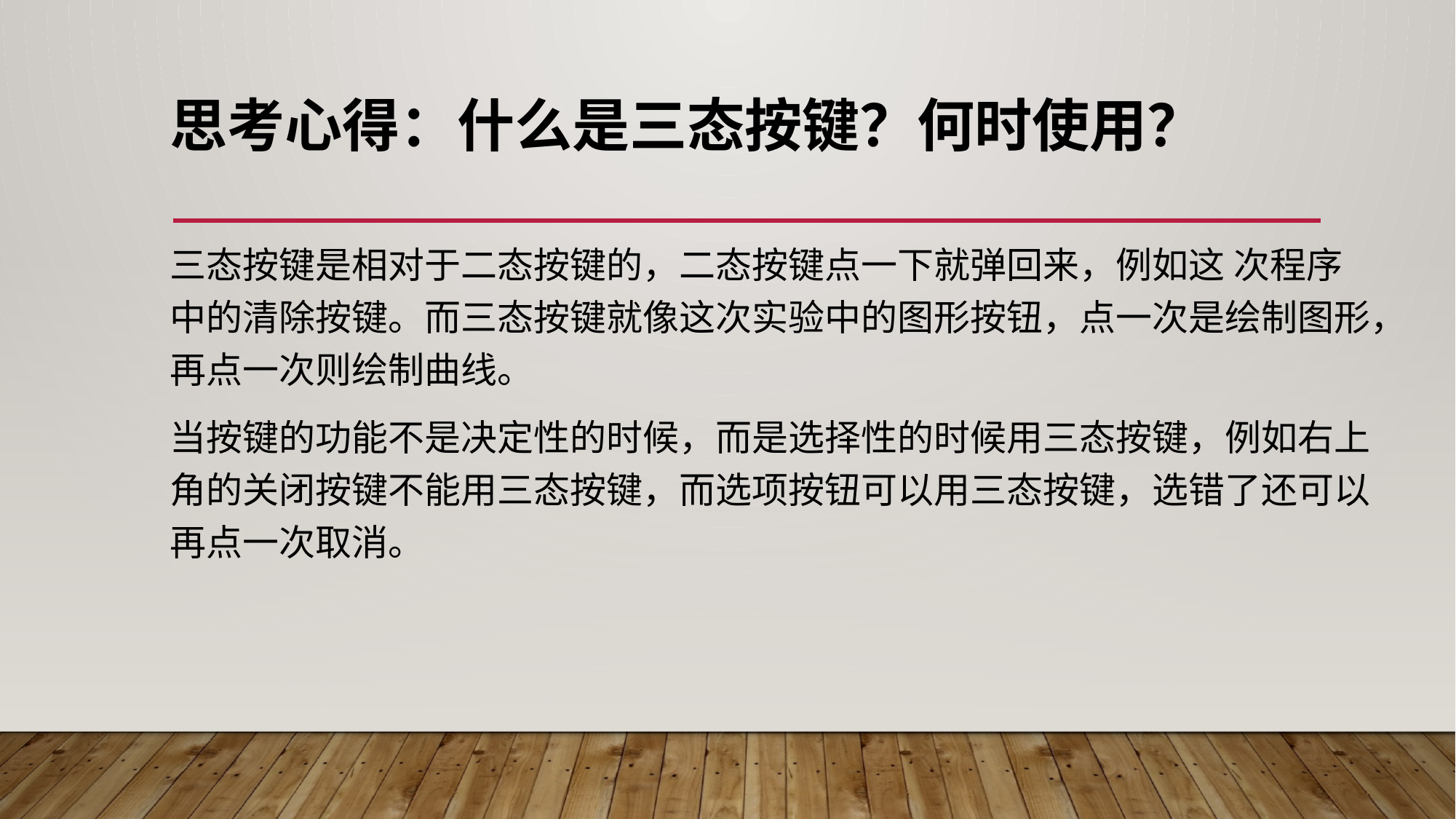

# 思考心得：什么是三态按键？何时使用？
三态按键是相对于二态按键的，二态按键点一下就弹回来，例如这 次程序中的清除按键。而三态按键就像这次实验中的图形按钮，点一次是绘制图形，再点一次则绘制曲线。
当按键的功能不是决定性的时候，而是选择性的时候用三态按键，例如右上角的关闭按键不能用三态按键，而选项按钮可以用三态按键，选错了还可以再点一次取消。